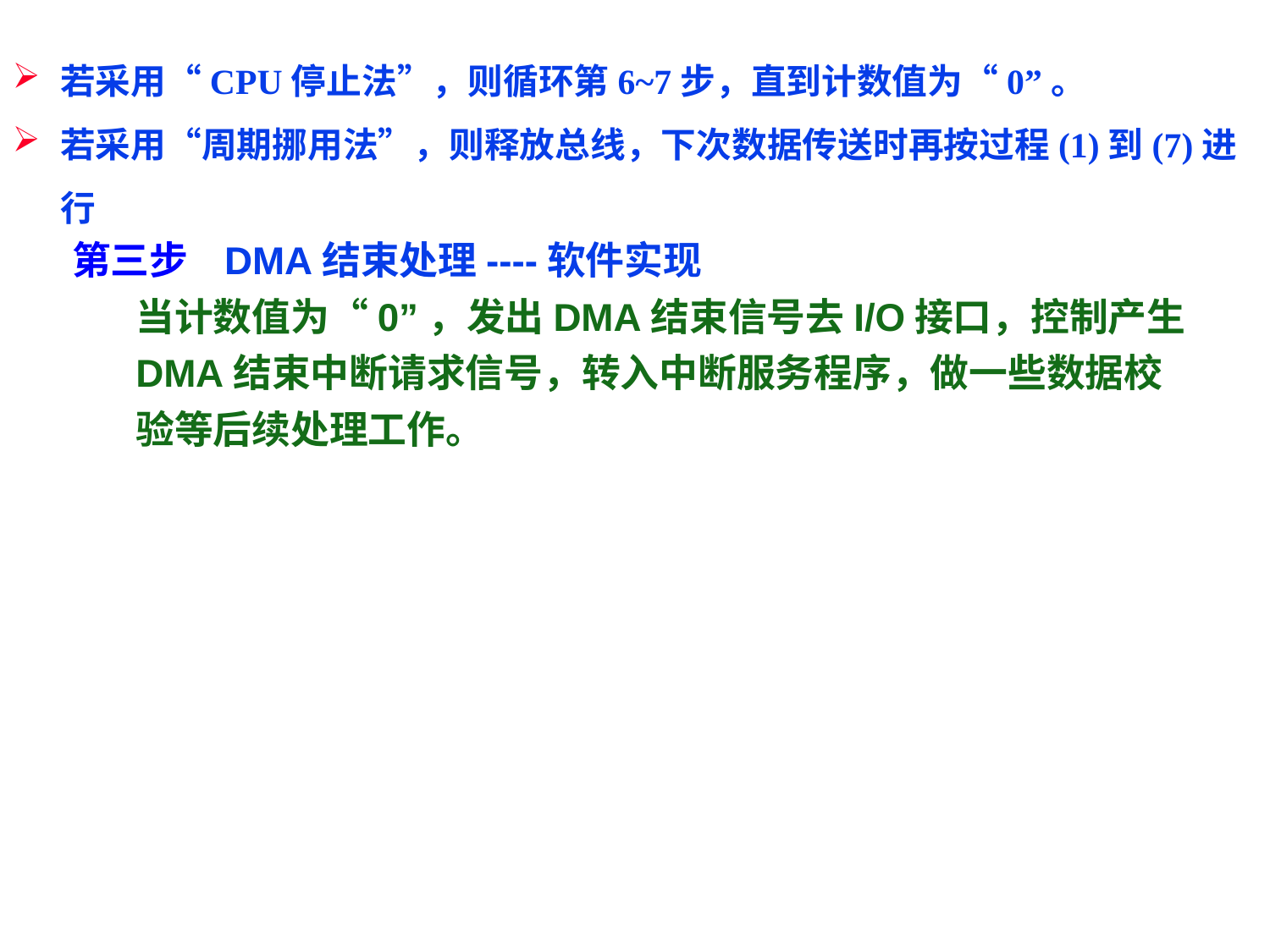

若采用“CPU停止法”，则循环第6~7步，直到计数值为“0”。
若采用“周期挪用法”，则释放总线，下次数据传送时再按过程(1)到(7)进行
第三步   DMA结束处理----软件实现
当计数值为“0”，发出DMA结束信号去I/O接口，控制产生
DMA结束中断请求信号，转入中断服务程序，做一些数据校
验等后续处理工作。
80